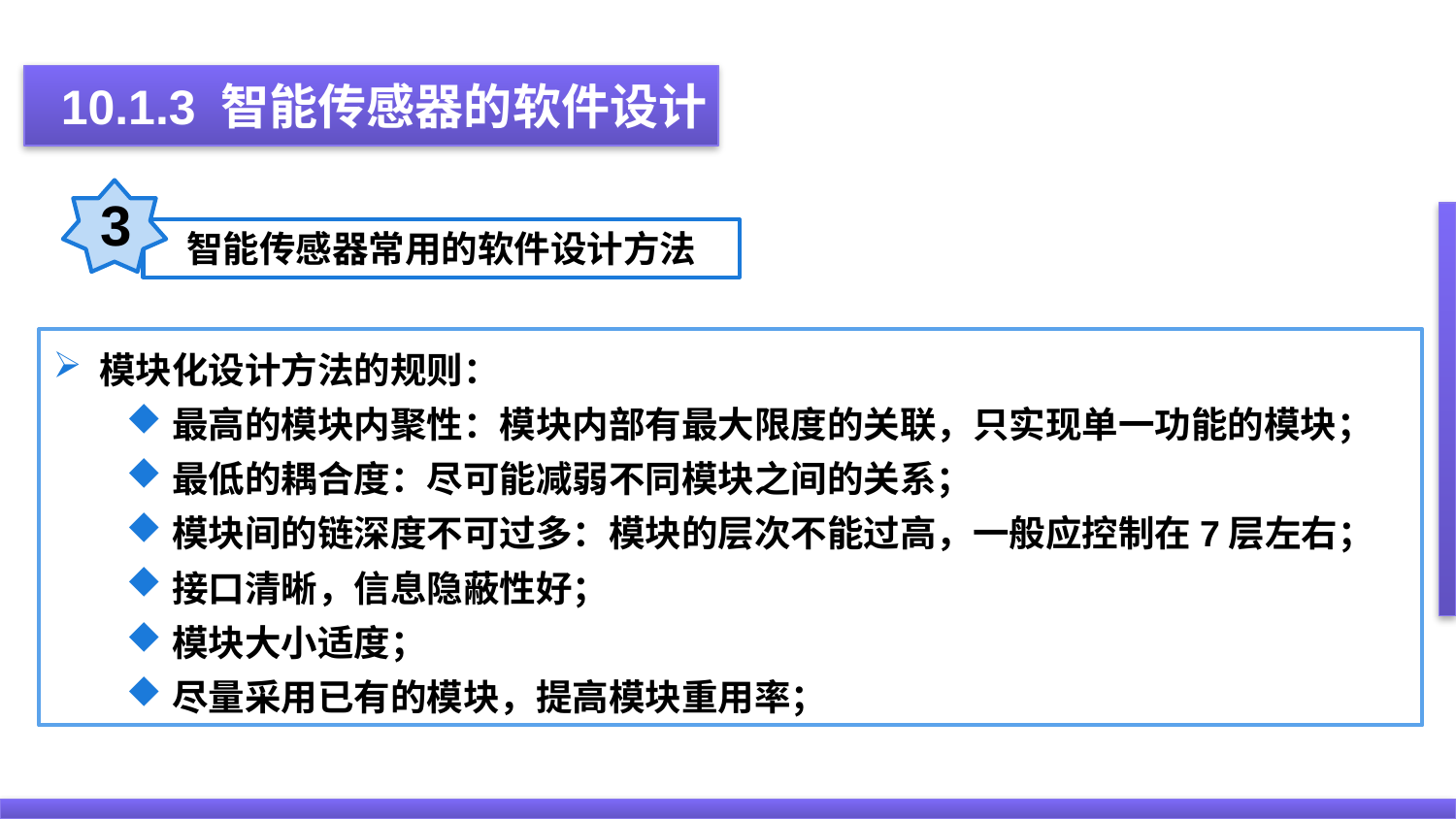

10.1.3 智能传感器的软件设计
 10.1.2 智能传感器的硬件结构设计
3
智能传感器常用的软件设计方法
模块化设计方法的规则：
最高的模块内聚性：模块内部有最大限度的关联，只实现单一功能的模块；
最低的耦合度：尽可能减弱不同模块之间的关系；
模块间的链深度不可过多：模块的层次不能过高，一般应控制在7层左右；
接口清晰，信息隐蔽性好；
模块大小适度；
尽量采用已有的模块，提高模块重用率；